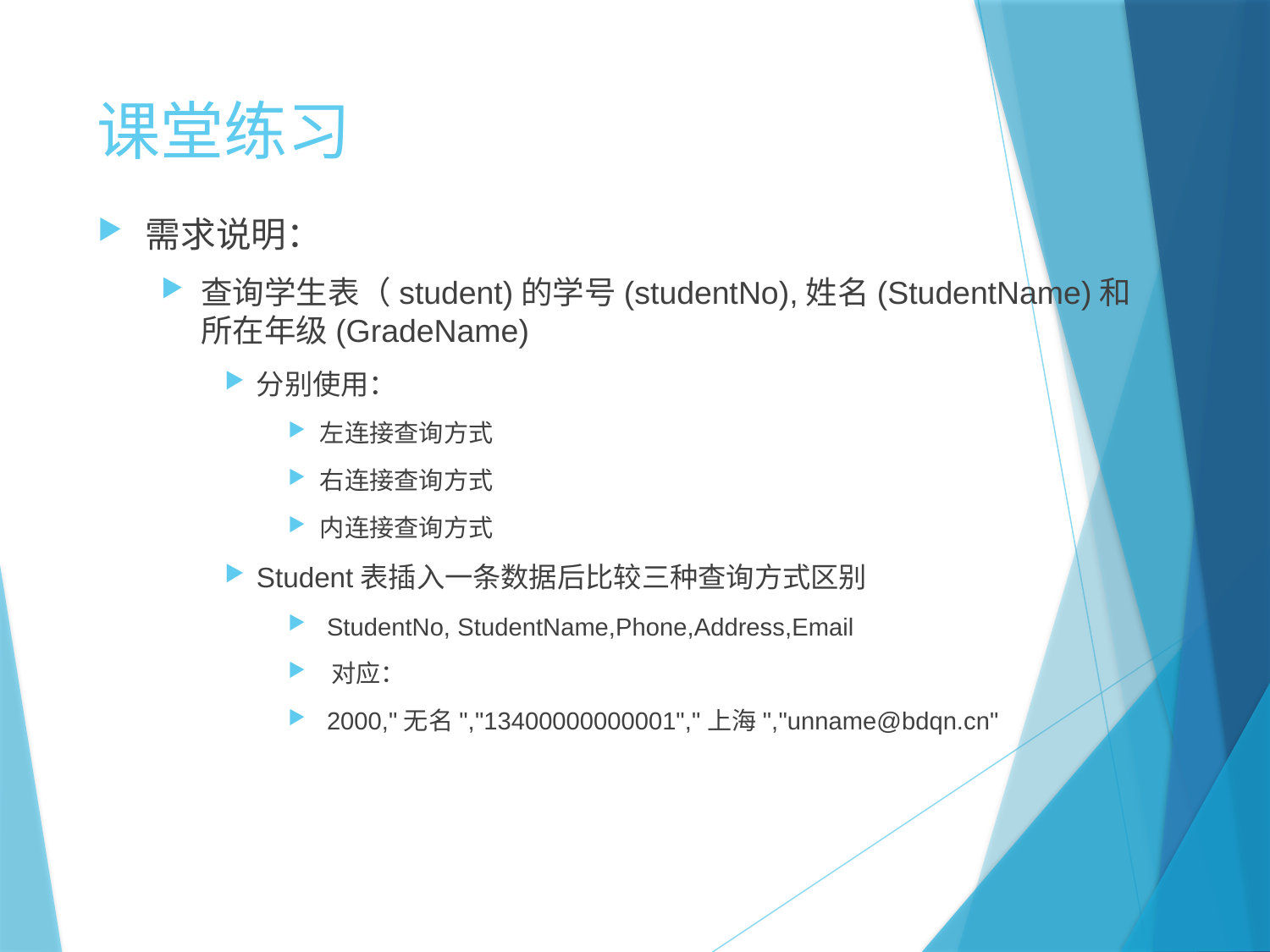

# 课堂练习
需求说明：
查询学生表（student)的学号(studentNo),姓名(StudentName)和所在年级(GradeName)
分别使用：
左连接查询方式
右连接查询方式
内连接查询方式
Student表插入一条数据后比较三种查询方式区别
 StudentNo, StudentName,Phone,Address,Email
 对应：
 2000,"无名","13400000000001","上海","unname@bdqn.cn"